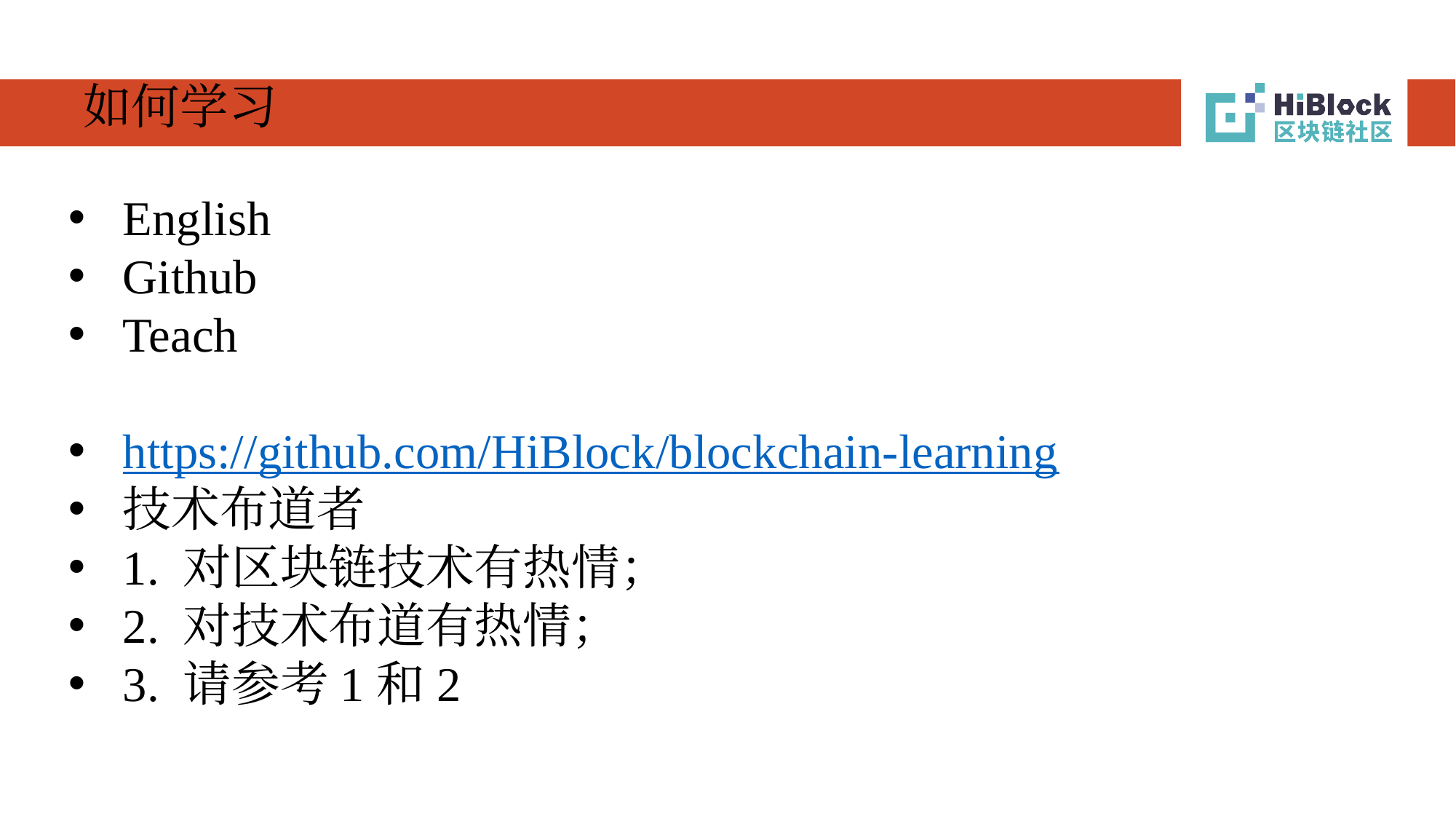

# 如何学习
English
Github
Teach

https://github.com/HiBlock/blockchain-learning
技术布道者
1. 对区块链技术有热情；
2. 对技术布道有热情；
3. 请参考1和2